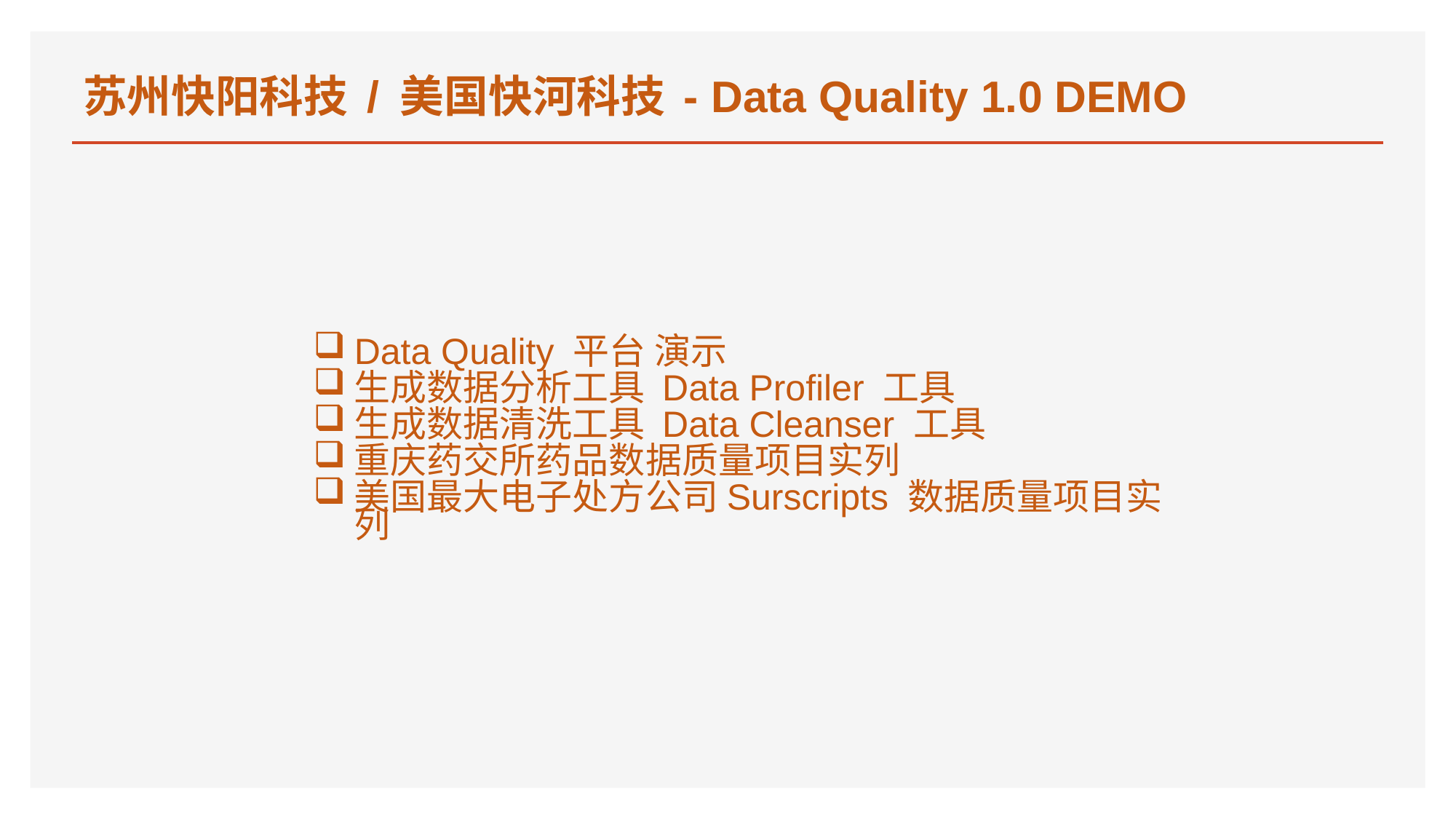

# 苏州快阳科技 / 美国快河科技 - Data Quality 1.0 DEMO

Data Quality 平台 演示
生成数据分析工具 Data Profiler 工具
生成数据清洗工具 Data Cleanser 工具
重庆药交所药品数据质量项目实列
美国最大电子处方公司Surscripts 数据质量项目实列